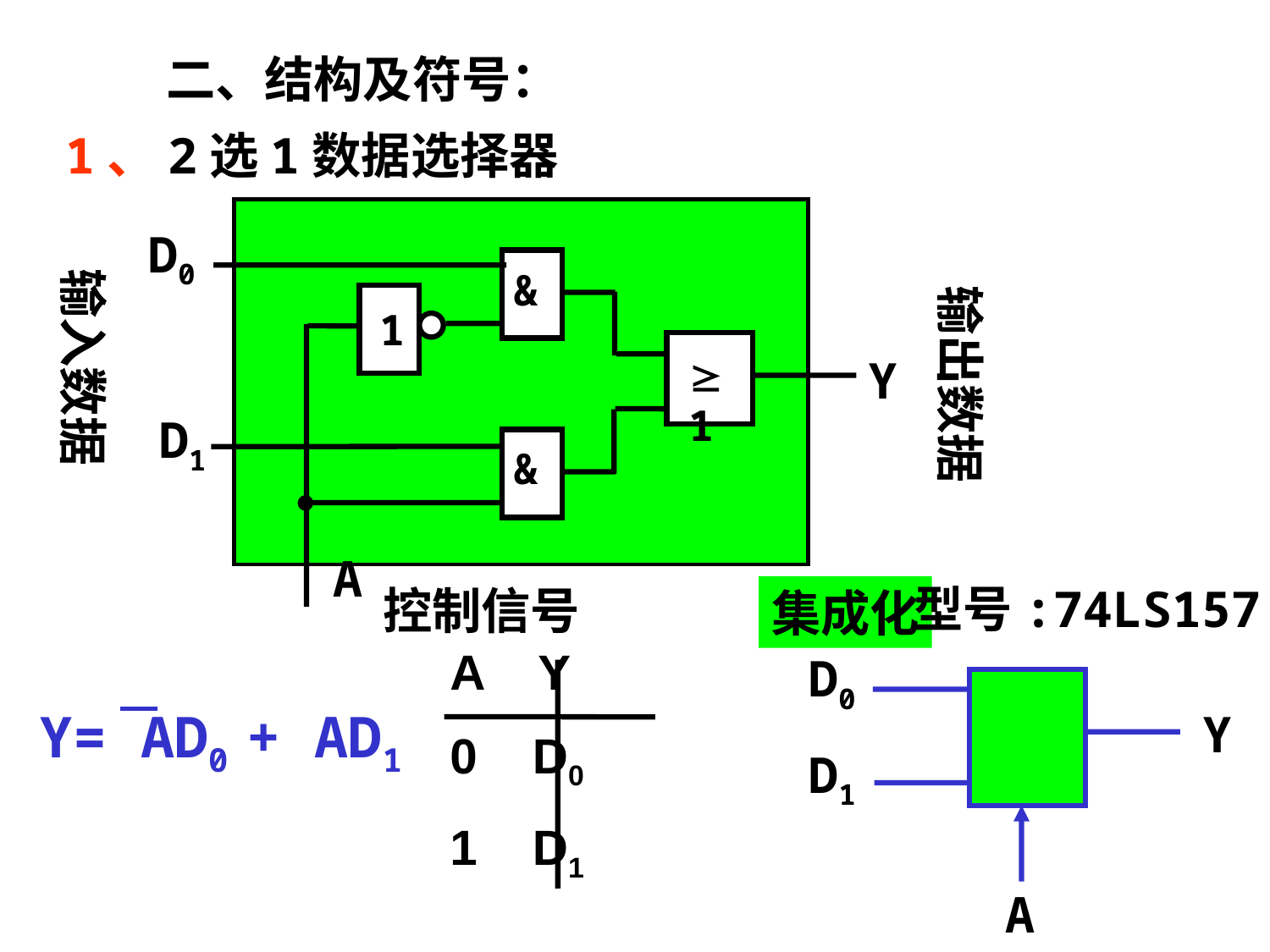

二、结构及符号：
1、2选1数据选择器

D0

&

1

≥1
Y

D1

&

A
输入数据
输出数据
型号:74LS157
控制信号
集成化
  A    Y
  0    D0
  1    D1

D0

Y

D1

A
Y= AD0 + AD1